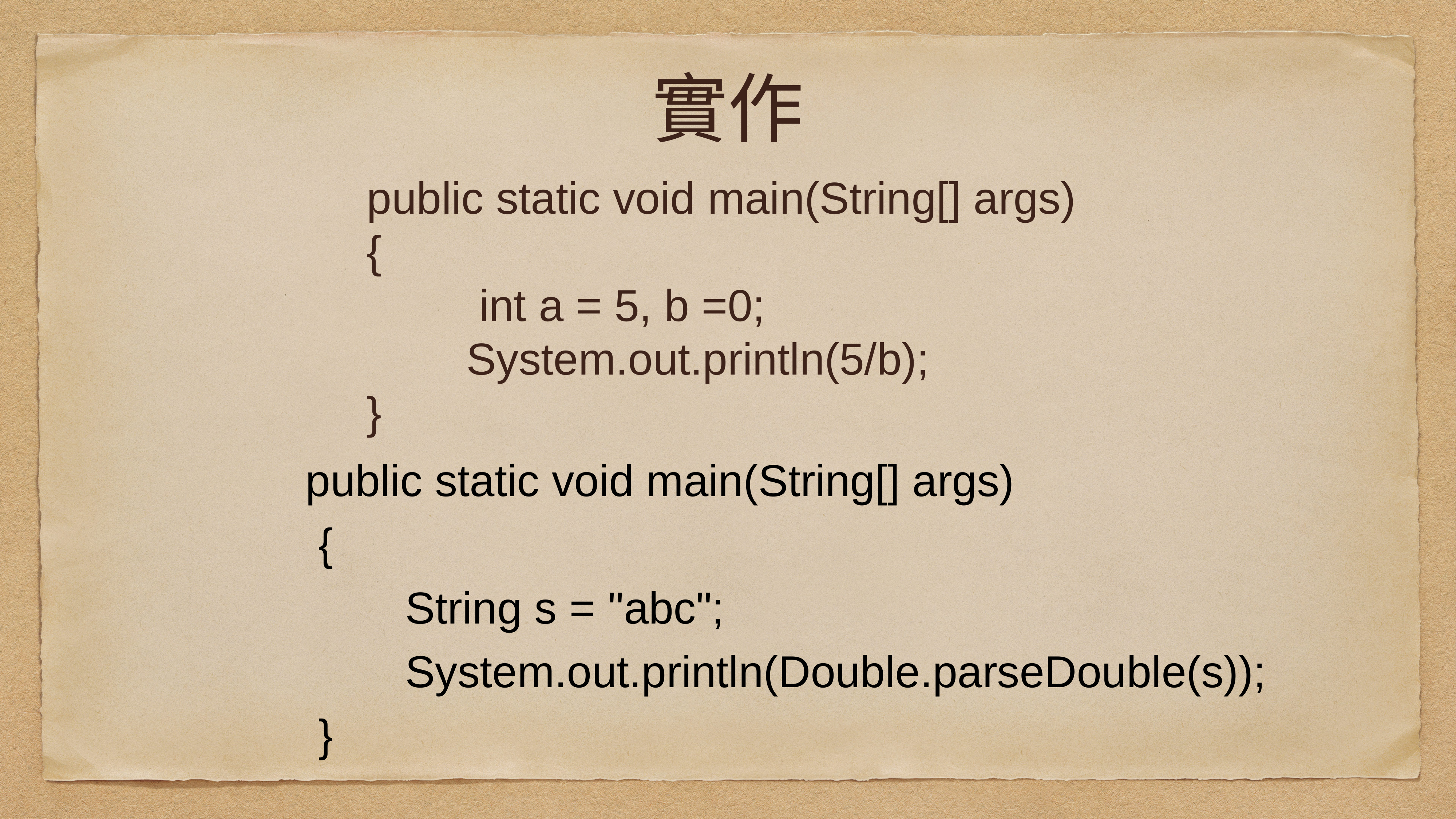

實作
public static void main(String[] args)
{
         int a = 5, b =0;
        System.out.println(5/b);
}
public static void main(String[] args)
 {
        String s = "abc";
        System.out.println(Double.parseDouble(s));
 }